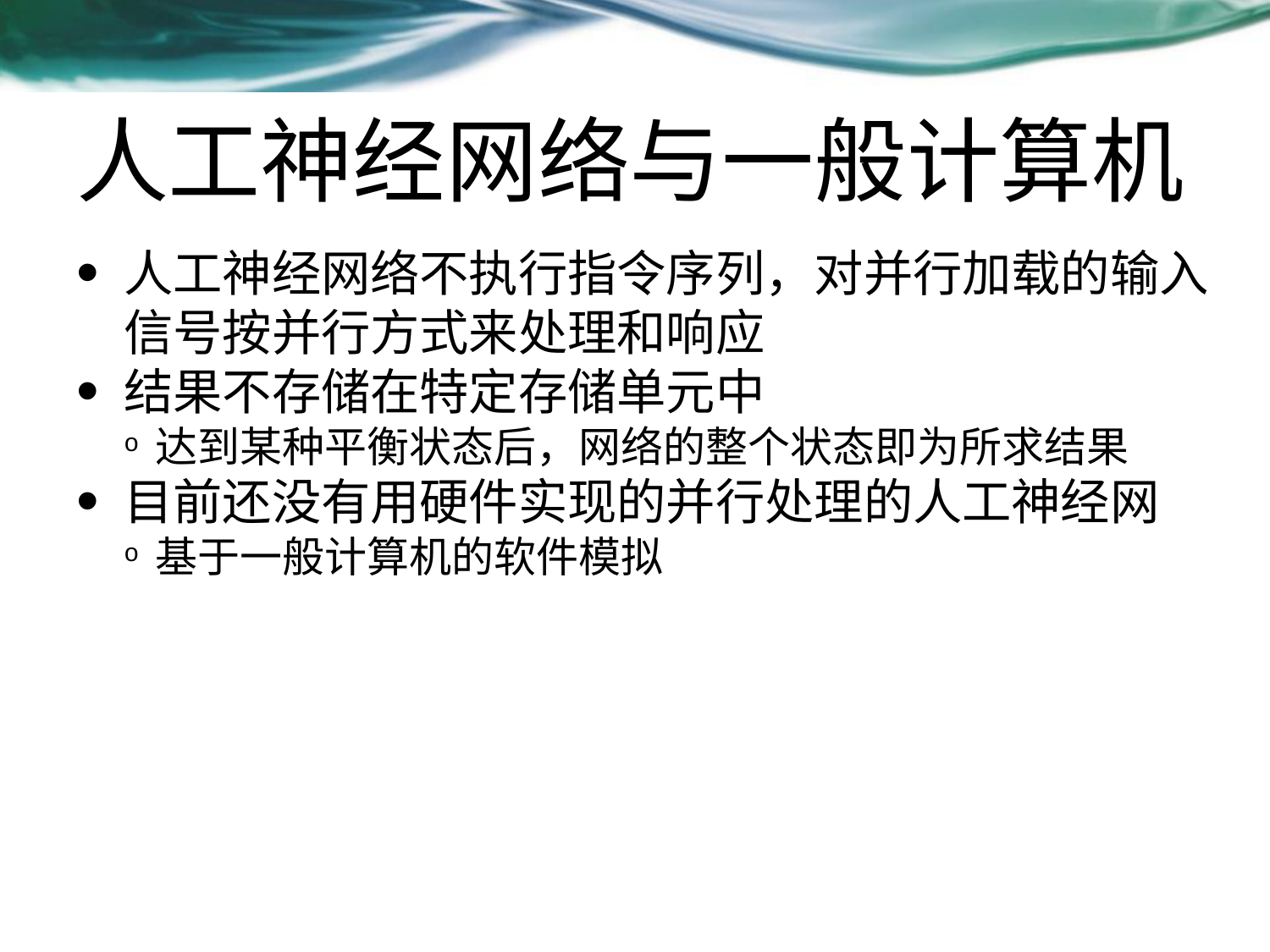

# 人工神经网络与一般计算机
人工神经网络不执行指令序列，对并行加载的输入信号按并行方式来处理和响应
结果不存储在特定存储单元中
达到某种平衡状态后，网络的整个状态即为所求结果
目前还没有用硬件实现的并行处理的人工神经网
基于一般计算机的软件模拟